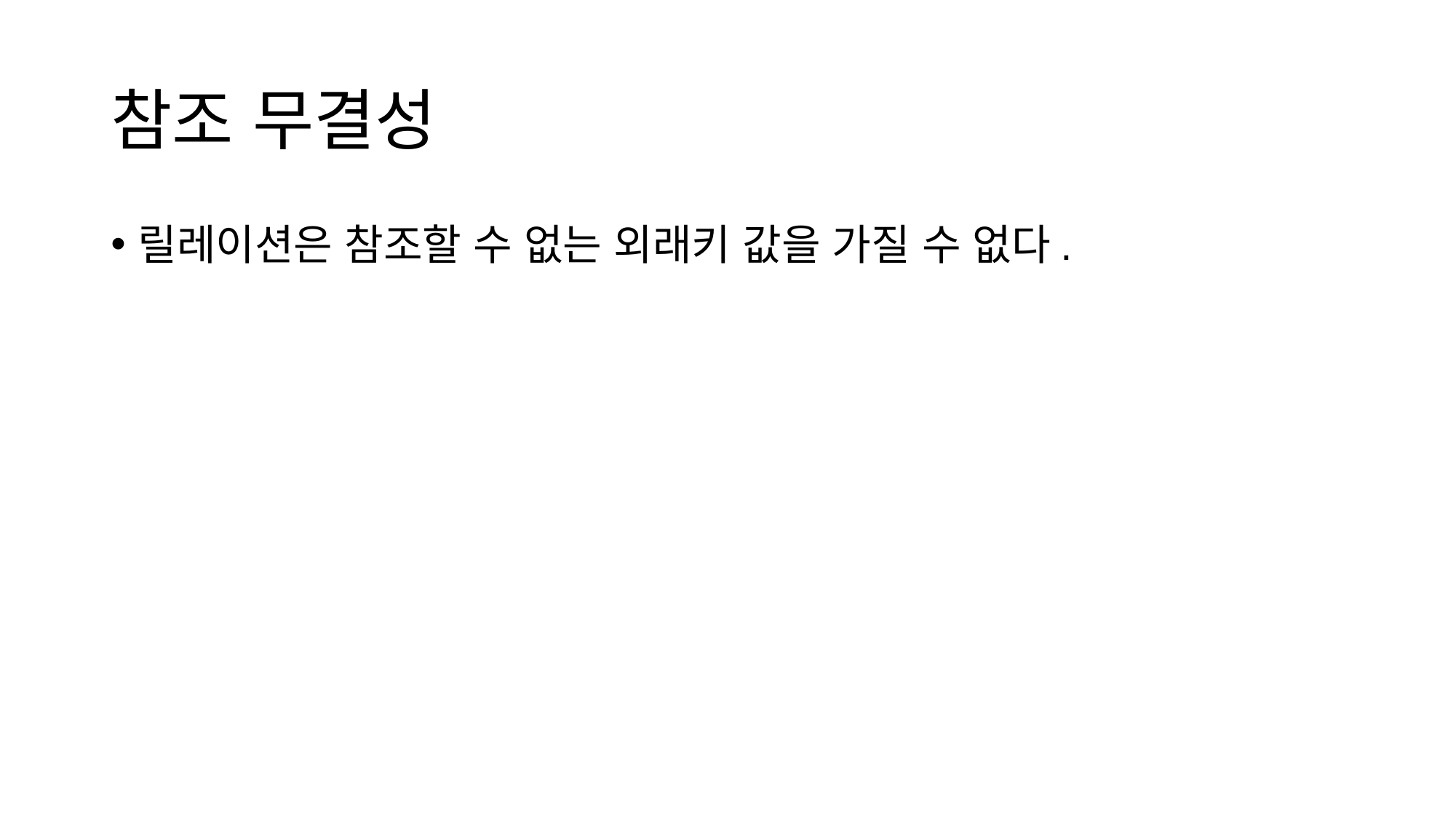

# 참조 무결성
릴레이션은 참조할 수 없는 외래키 값을 가질 수 없다.